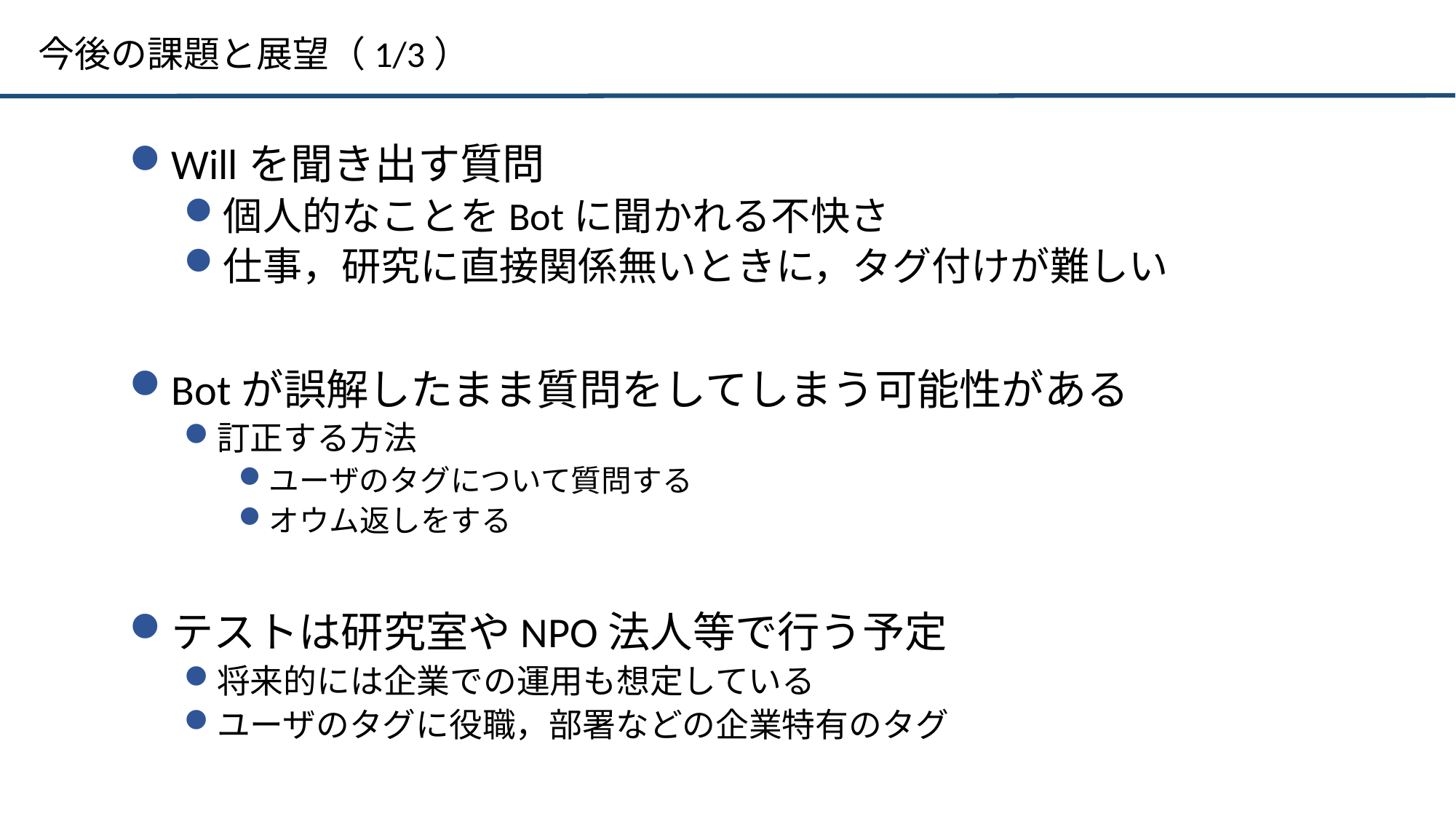

# 今後の課題と展望（1/3）
Willを聞き出す質問
個人的なことをBotに聞かれる不快さ
仕事，研究に直接関係無いときに，タグ付けが難しい

Botが誤解したまま質問をしてしまう可能性がある
訂正する方法
ユーザのタグについて質問する
オウム返しをする

テストは研究室やNPO法人等で行う予定
将来的には企業での運用も想定している
ユーザのタグに役職，部署などの企業特有のタグ